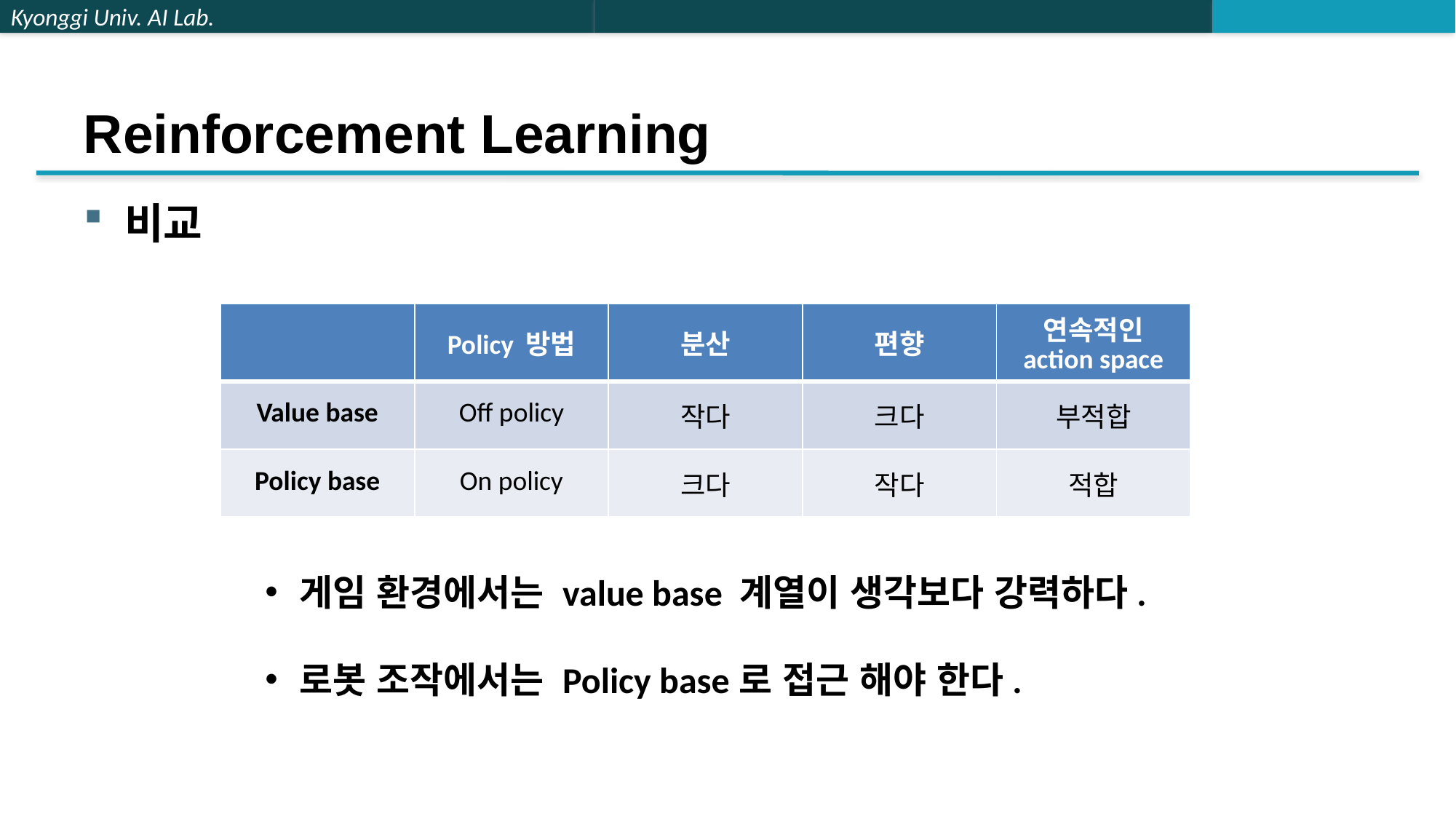

# Reinforcement Learning
비교

|  | Policy 방법 | 분산 | 편향 | 연속적인 action space |
| --- | --- | --- | --- | --- |
| Value base | Off policy | 작다 | 크다 | 부적합 |
| Policy base | On policy | 크다 | 작다 | 적합 |
게임 환경에서는 value base 계열이 생각보다 강력하다.

로봇 조작에서는 Policy base로 접근 해야 한다.